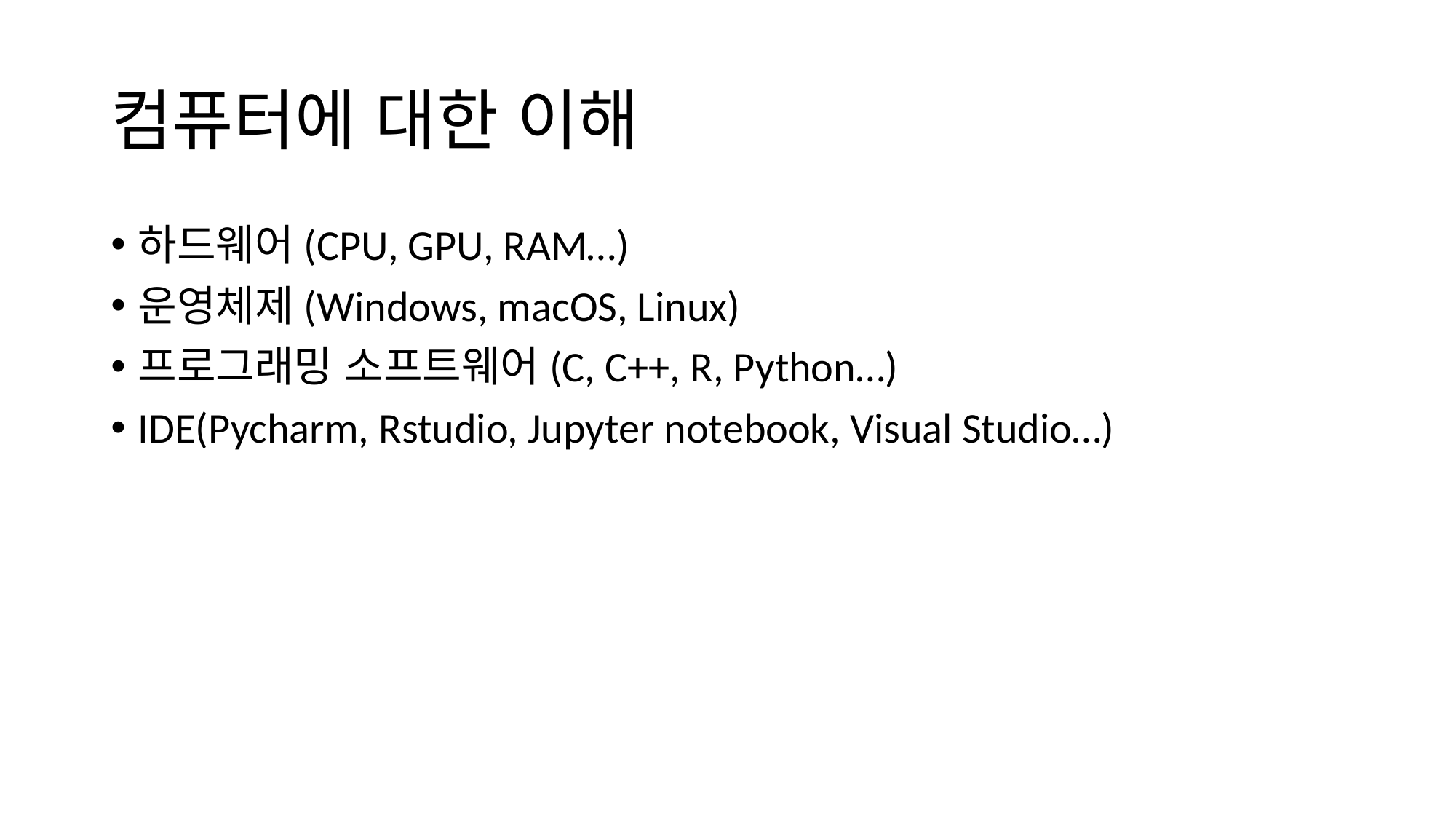

# 컴퓨터에 대한 이해
하드웨어(CPU, GPU, RAM…)
운영체제(Windows, macOS, Linux)
프로그래밍 소프트웨어(C, C++, R, Python…)
IDE(Pycharm, Rstudio, Jupyter notebook, Visual Studio…)